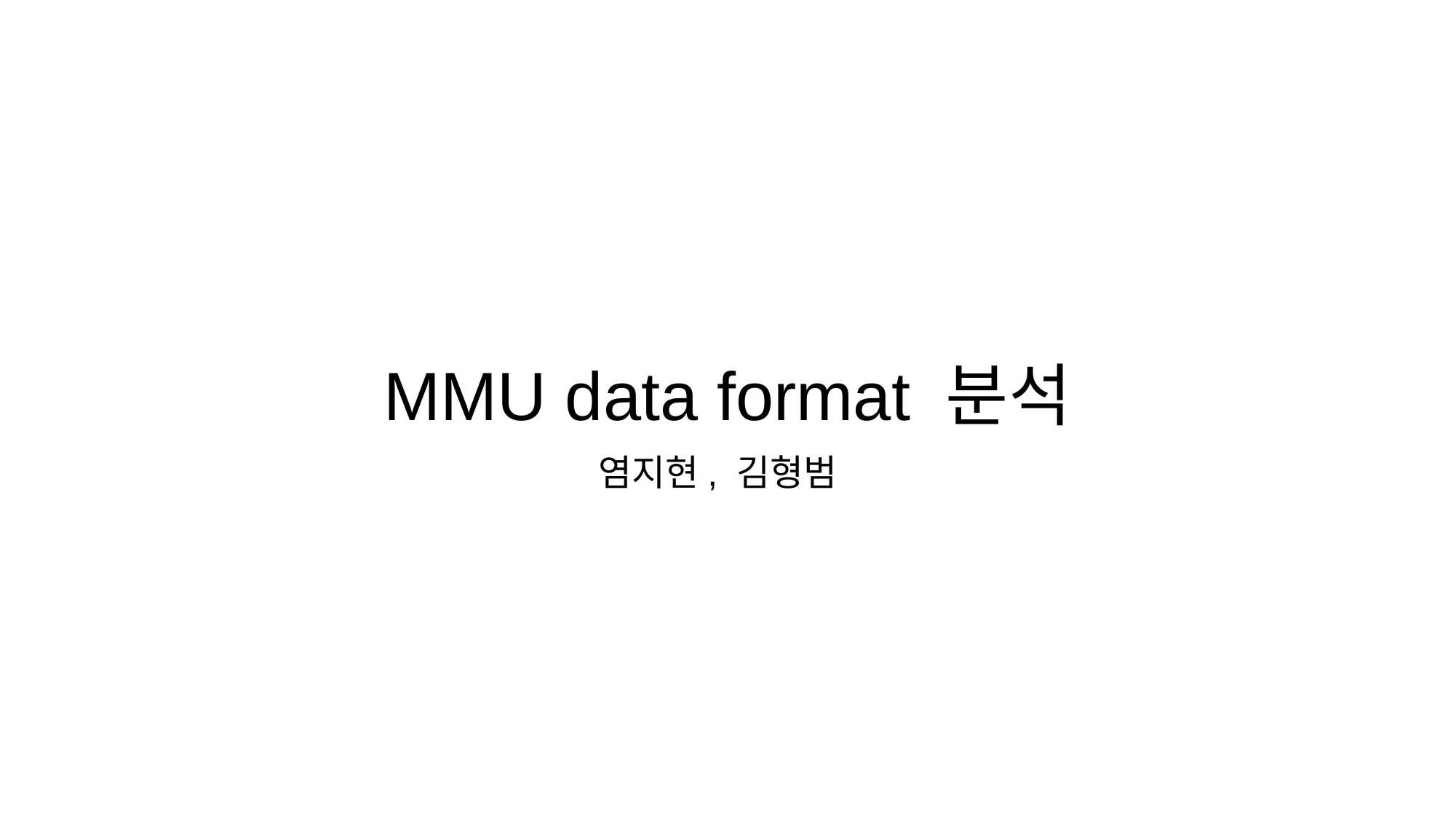

# MMU data format 분석
염지현, 김형범